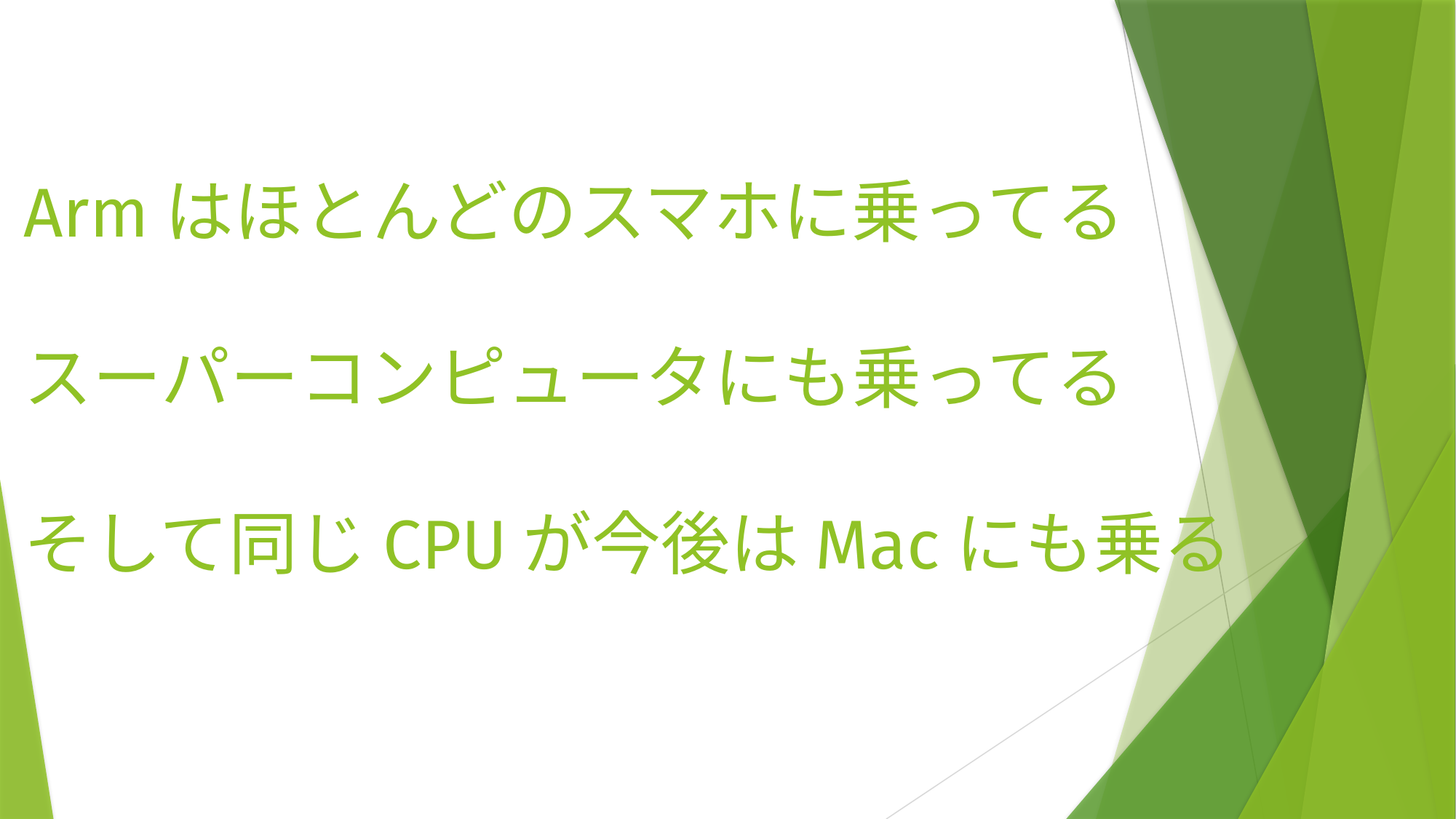

# Armはほとんどのスマホに乗ってる スーパーコンピュータにも乗ってる そして同じCPUが今後はMacにも乗る